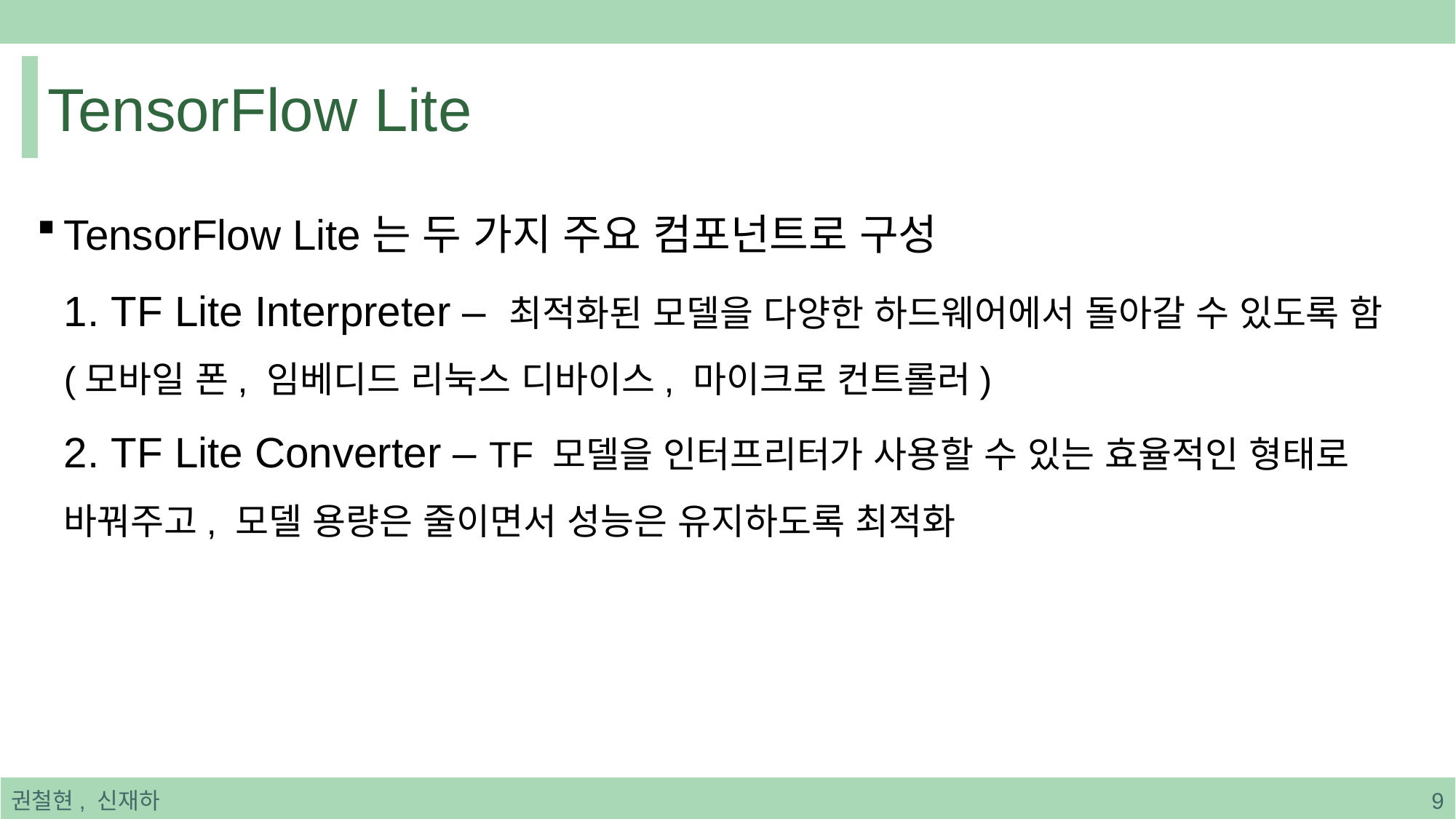

# TensorFlow Lite
TensorFlow Lite는 두 가지 주요 컴포넌트로 구성
1. TF Lite Interpreter – 최적화된 모델을 다양한 하드웨어에서 돌아갈 수 있도록 함(모바일 폰, 임베디드 리눅스 디바이스, 마이크로 컨트롤러)
2. TF Lite Converter – TF 모델을 인터프리터가 사용할 수 있는 효율적인 형태로 바꿔주고, 모델 용량은 줄이면서 성능은 유지하도록 최적화
권철현, 신재하
9